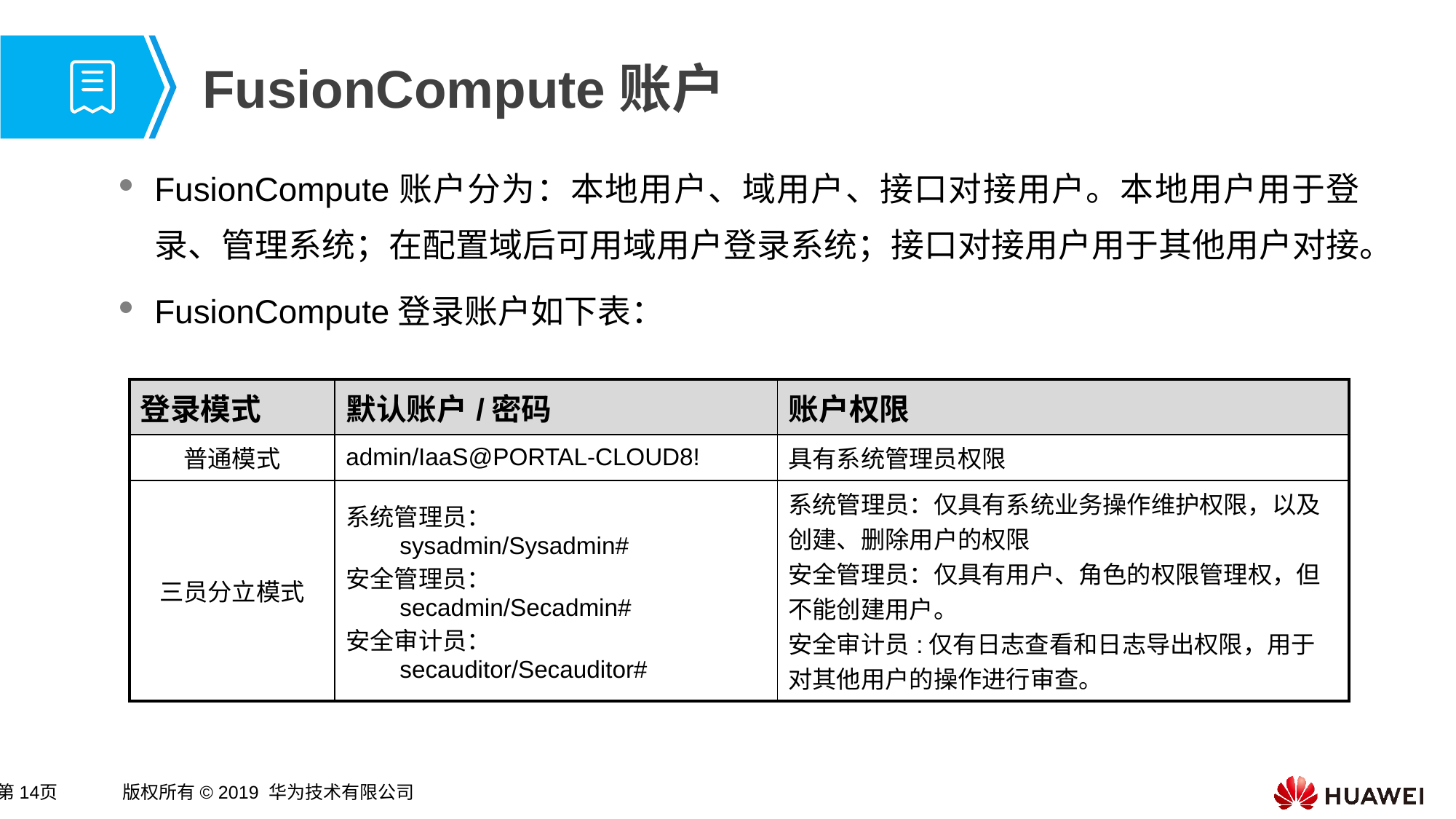

# FusionCompute账户
FusionCompute账户分为：本地用户、域用户、接口对接用户。本地用户用于登录、管理系统；在配置域后可用域用户登录系统；接口对接用户用于其他用户对接。
FusionCompute登录账户如下表：
| 登录模式 | 默认账户/密码 | 账户权限 |
| --- | --- | --- |
| 普通模式 | admin/IaaS@PORTAL-CLOUD8! | 具有系统管理员权限 |
| 三员分立模式 | 系统管理员： sysadmin/Sysadmin# 安全管理员： secadmin/Secadmin# 安全审计员： secauditor/Secauditor# | 系统管理员：仅具有系统业务操作维护权限，以及创建、删除用户的权限 安全管理员：仅具有用户、角色的权限管理权，但不能创建用户。 安全审计员:仅有日志查看和日志导出权限，用于对其他用户的操作进行审查。 |